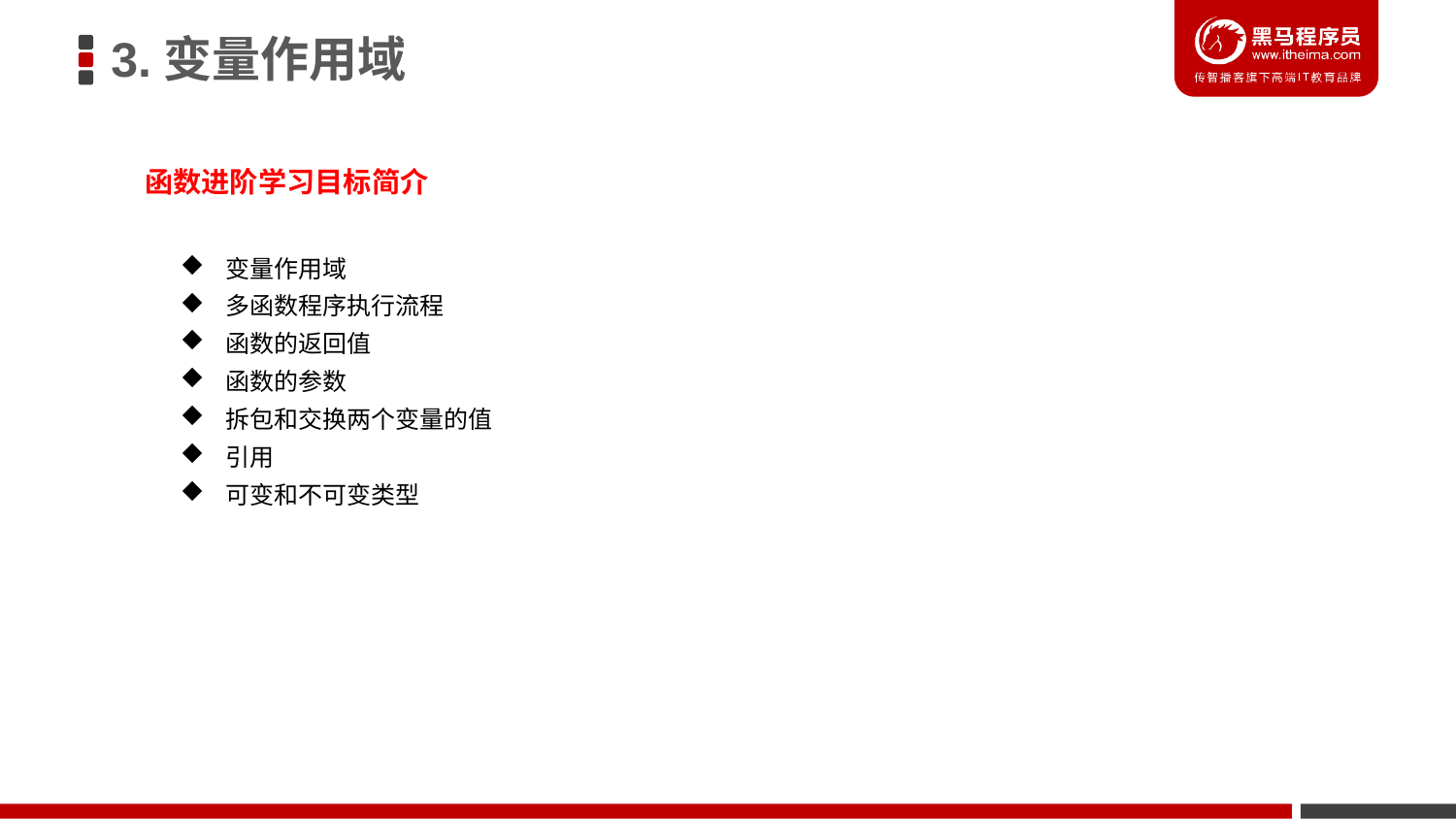

3.变量作用域
函数进阶学习目标简介
变量作用域
多函数程序执行流程
函数的返回值
函数的参数
拆包和交换两个变量的值
引用
可变和不可变类型